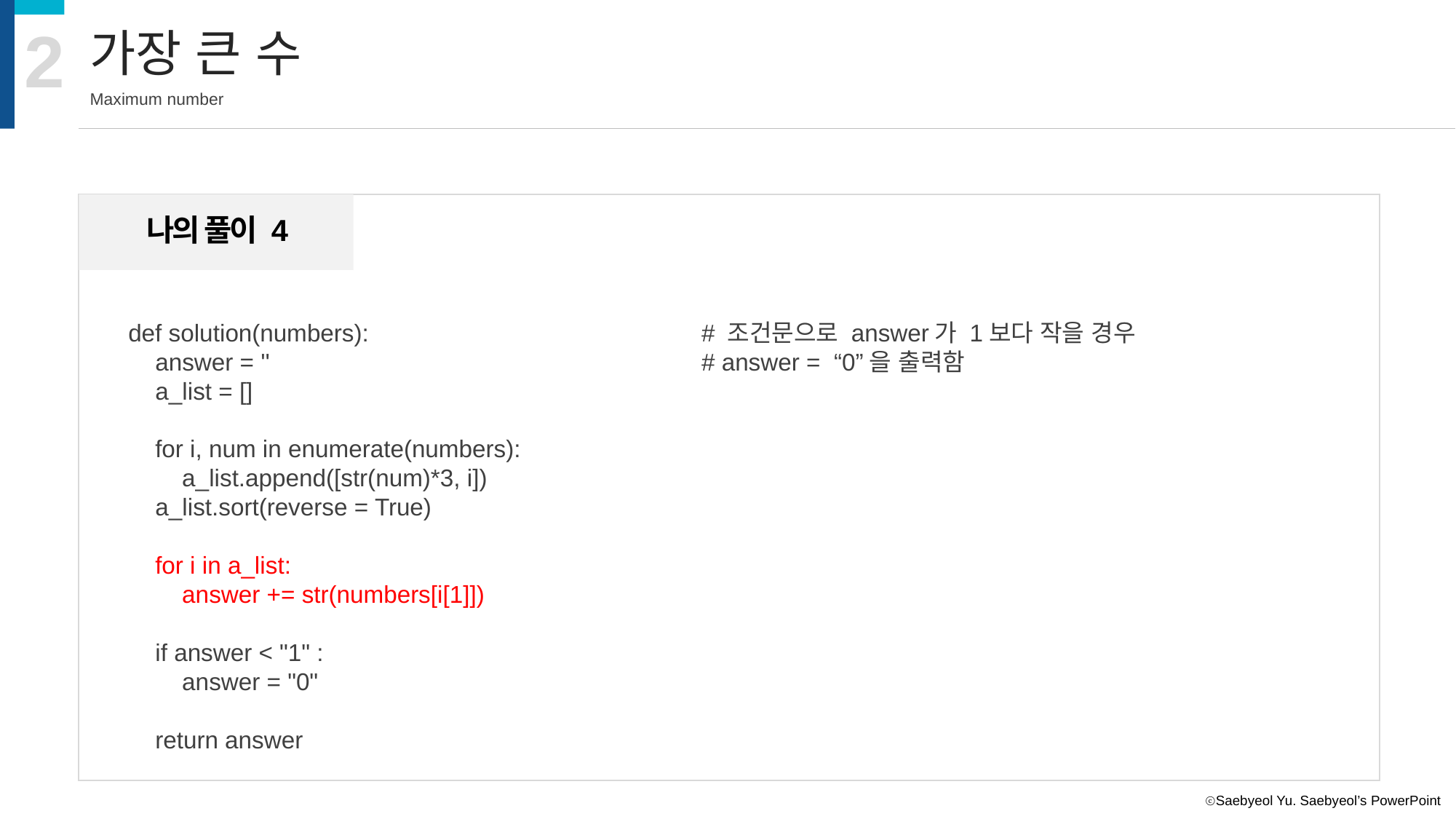

2
가장 큰 수
Maximum number

나의 풀이 4
def solution(numbers):
    answer = ''
    a_list = []

    for i, num in enumerate(numbers):
        a_list.append([str(num)*3, i])
    a_list.sort(reverse = True)

    for i in a_list:
        answer += str(numbers[i[1]])

    if answer < "1" :
        answer = "0"

    return answer
# 조건문으로 answer가 1보다 작을 경우
# answer =  “0”을 출력함